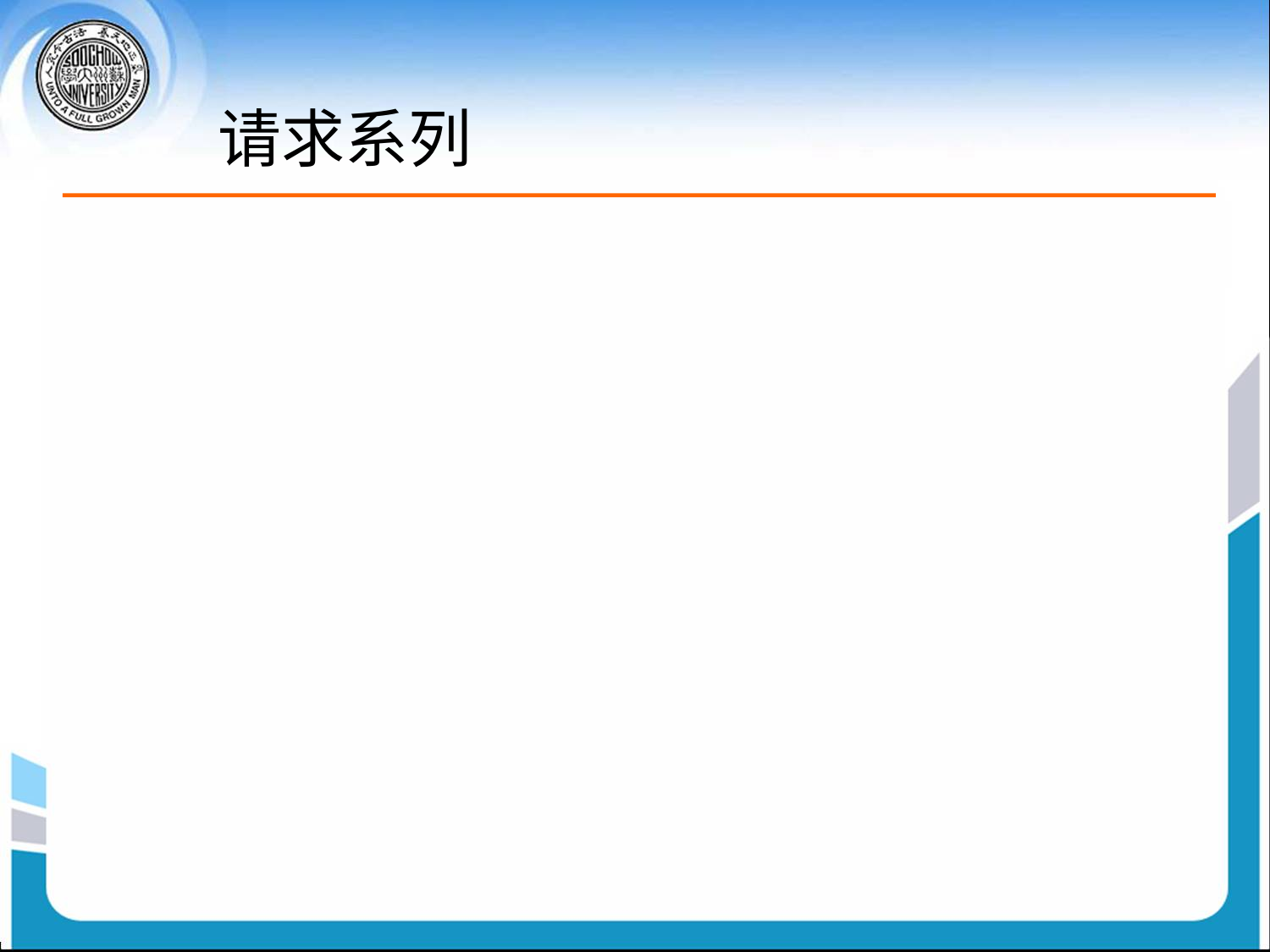

# 请求系列
假定有一个请求序列(0-199道).：
	98, 183, 37, 122, 14, 124, 65, 67

	磁头当前位置在53

目标：磁头移动距离最小，寻道时间最短